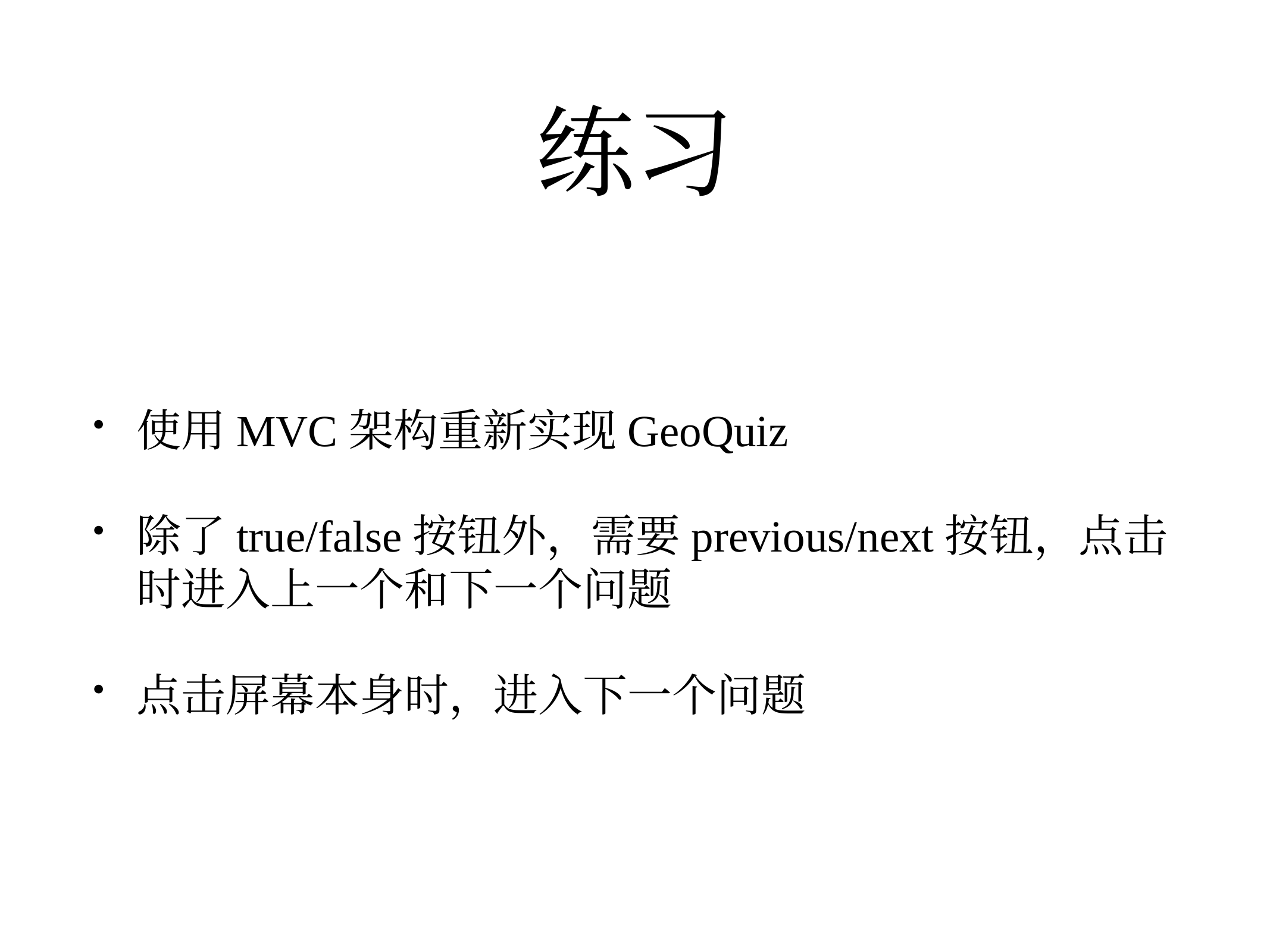

# 练习
使用MVC架构重新实现GeoQuiz
除了true/false按钮外，需要previous/next按钮，点击时进入上一个和下一个问题
点击屏幕本身时，进入下一个问题